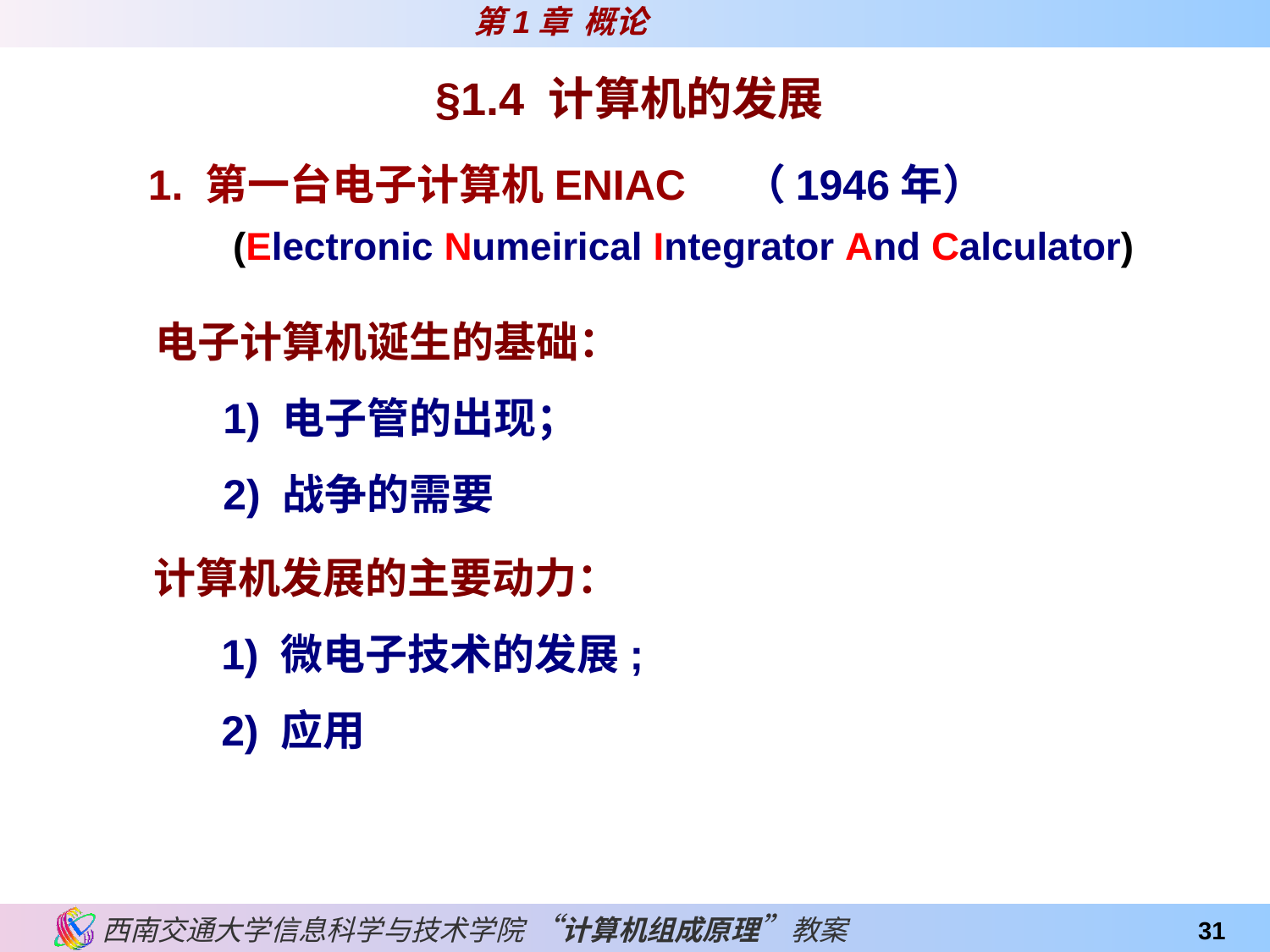

§1.4 计算机的发展
1. 第一台电子计算机ENIAC    （1946年）
(Electronic Numeirical Integrator And Calculator)
        电子计算机诞生的基础：
             1) 电子管的出现；
             2) 战争的需要
        计算机发展的主要动力：
             1) 微电子技术的发展;
             2) 应用